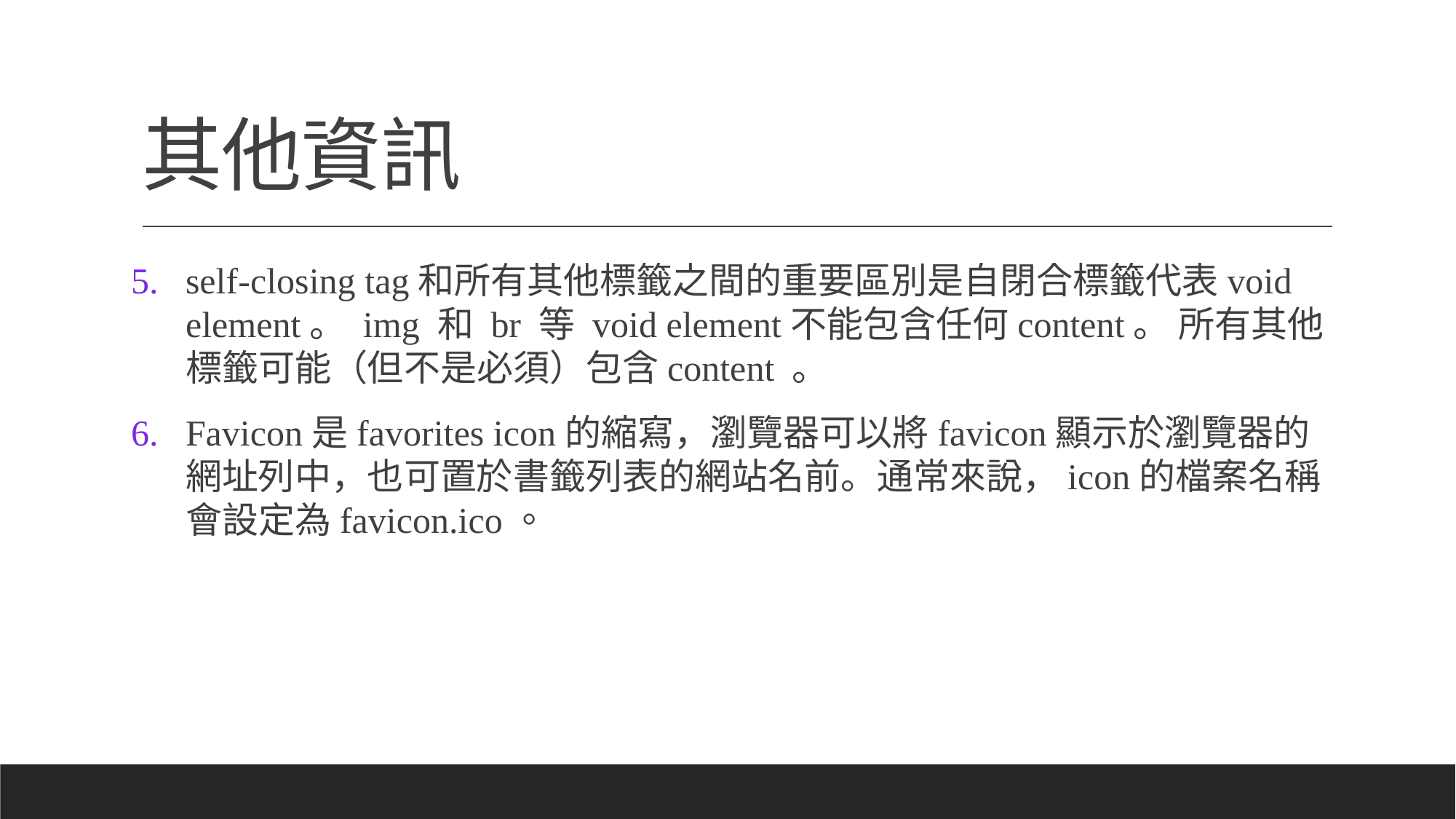

# 其他資訊
self-closing tag和所有其他標籤之間的重要區別是自閉合標籤代表void element。 img 和 br 等 void element不能包含任何content。 所有其他標籤可能（但不是必須）包含content 。
Favicon是favorites icon的縮寫，瀏覽器可以將favicon顯示於瀏覽器的網址列中，也可置於書籤列表的網站名前。通常來說，icon的檔案名稱會設定為favicon.ico。